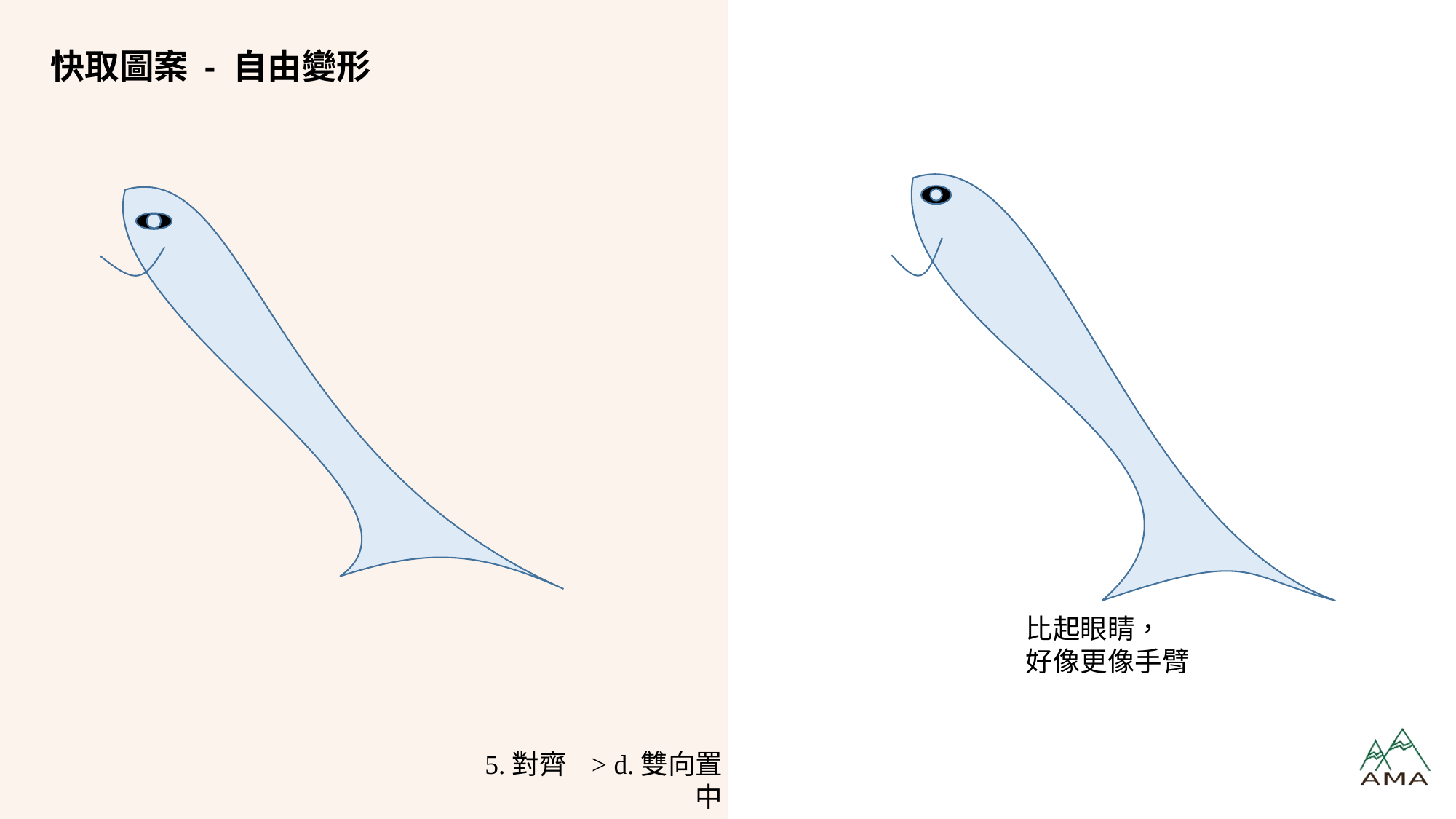

# 快取圖案 - 自由變形

比起眼睛，
好像更像手臂
5.對齊   > d.雙向置中